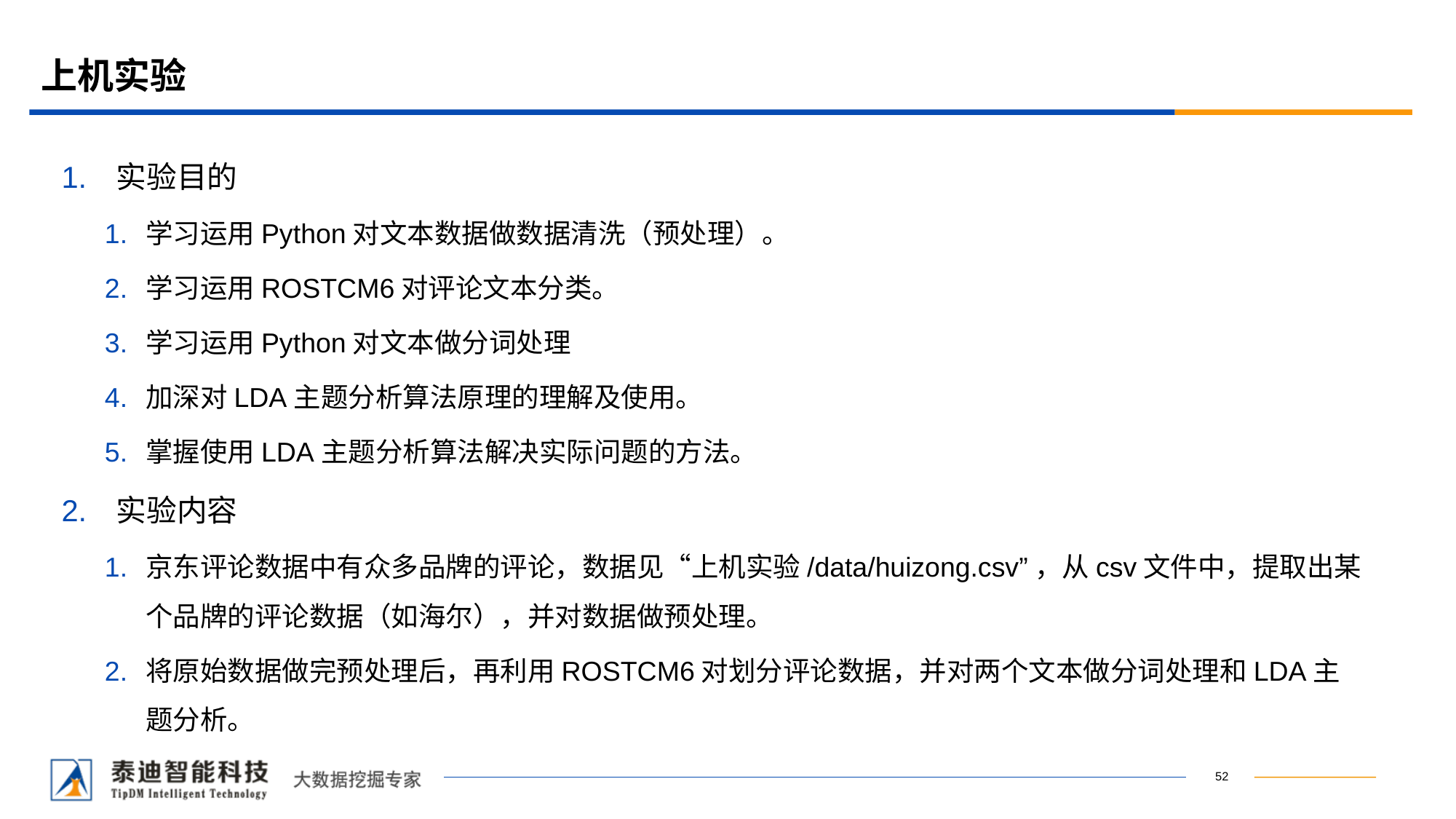

# 上机实验
实验目的
学习运用Python对文本数据做数据清洗（预处理）。
学习运用ROSTCM6对评论文本分类。
学习运用Python对文本做分词处理
加深对LDA主题分析算法原理的理解及使用。
掌握使用LDA主题分析算法解决实际问题的方法。
实验内容
京东评论数据中有众多品牌的评论，数据见“上机实验/data/huizong.csv”，从csv文件中，提取出某个品牌的评论数据（如海尔），并对数据做预处理。
将原始数据做完预处理后，再利用ROSTCM6对划分评论数据，并对两个文本做分词处理和LDA主题分析。